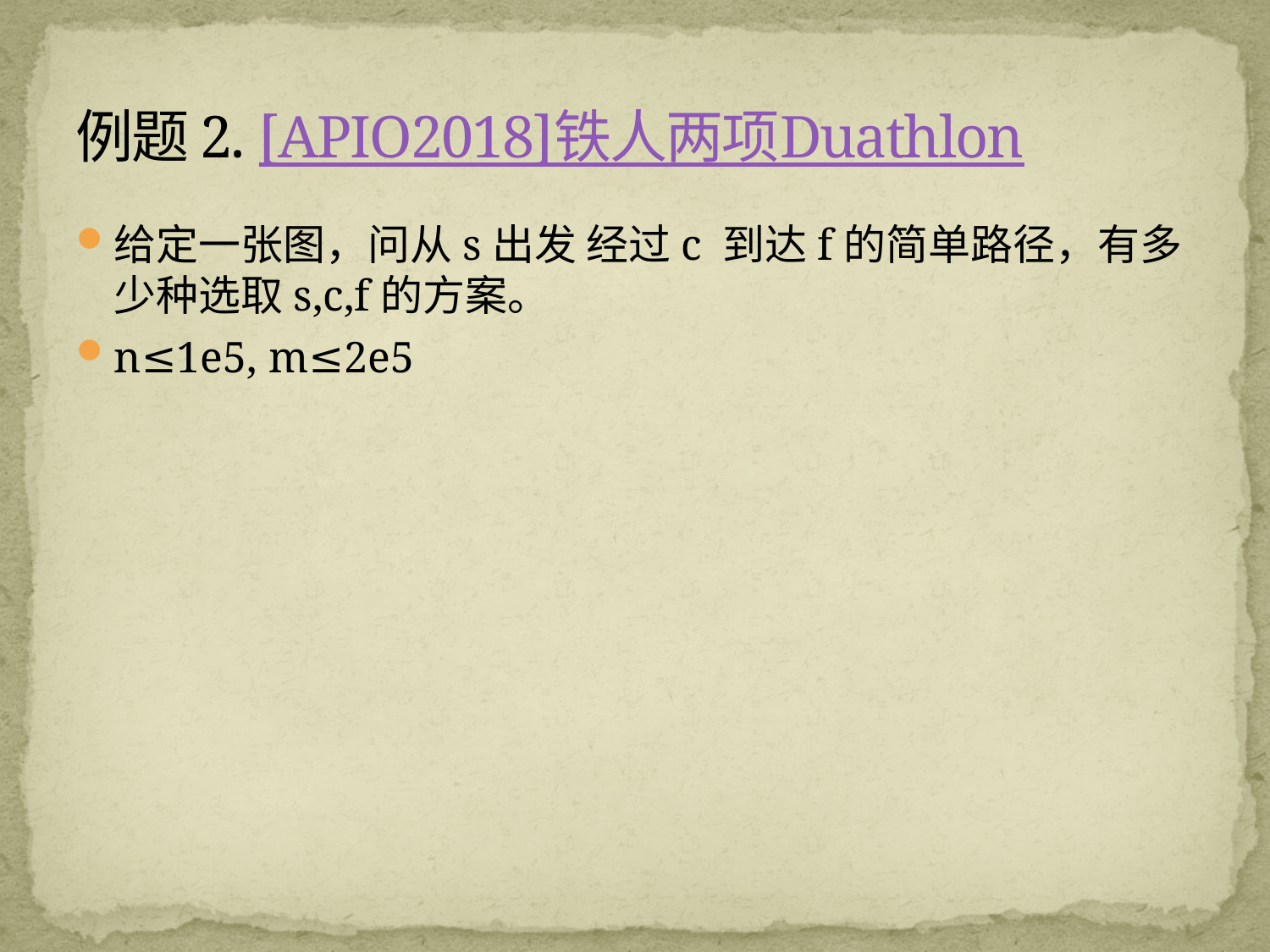

# 例题2. [APIO2018]铁人两项Duathlon
给定一张图，问从s出发 经过c 到达f的简单路径，有多少种选取s,c,f的方案。
n≤1e5, m≤2e5